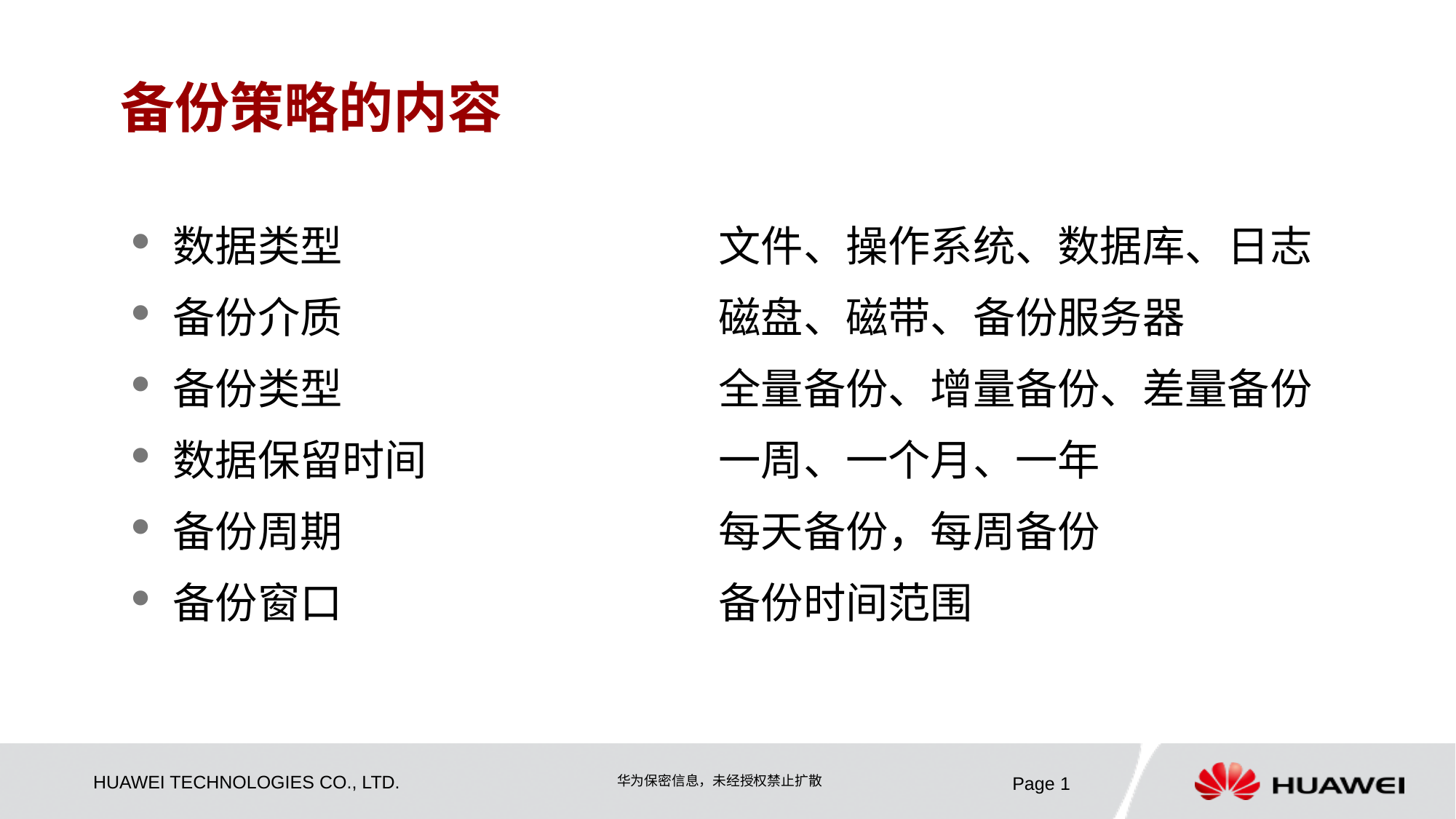

# 备份策略的内容
数据类型				文件、操作系统、数据库、日志
备份介质				磁盘、磁带、备份服务器
备份类型				全量备份、增量备份、差量备份
数据保留时间			一周、一个月、一年
备份周期				每天备份，每周备份
备份窗口				备份时间范围